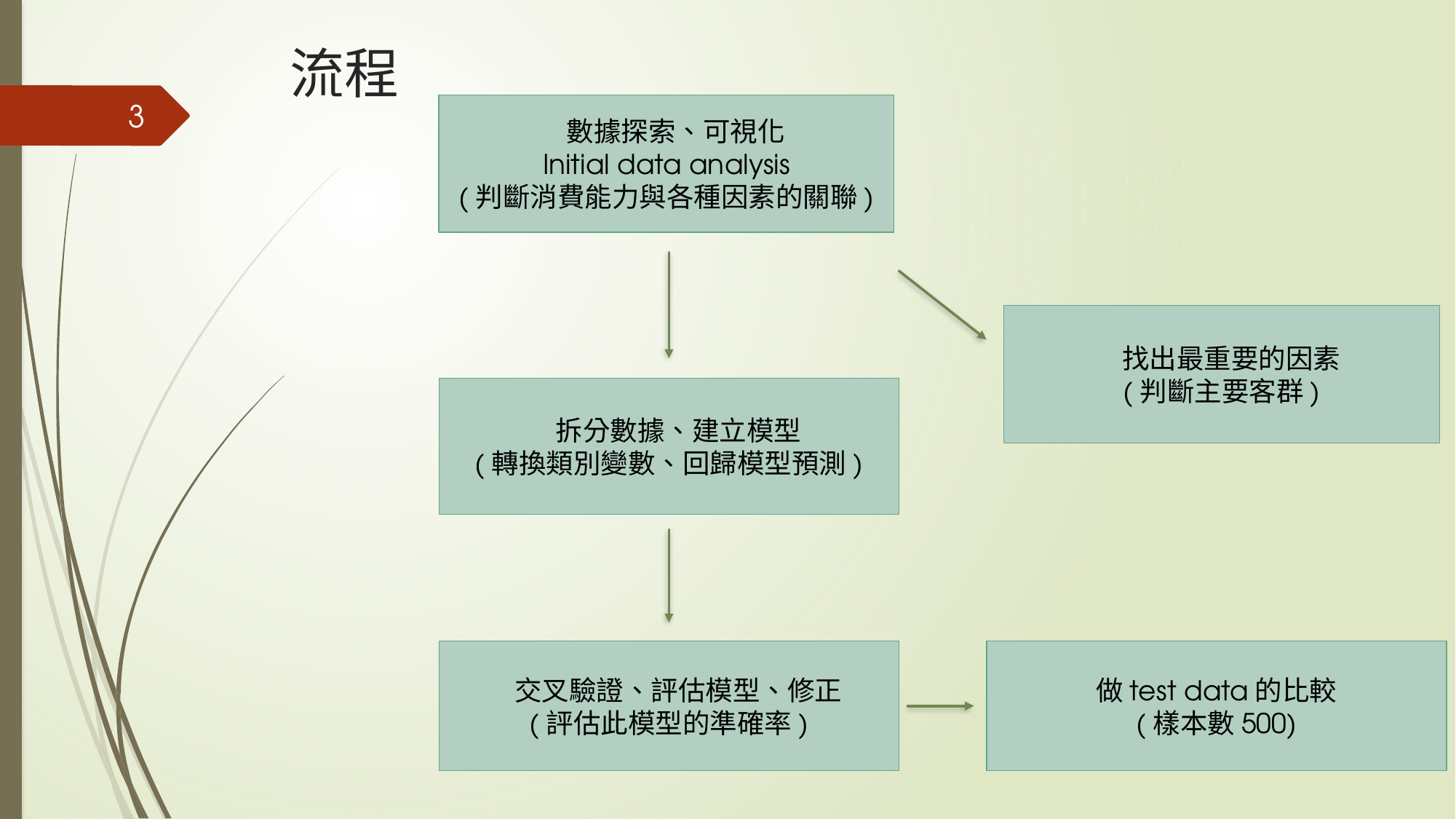

# 流程
3
  數據探索、可視化
Initial data analysis
(判斷消費能力與各種因素的關聯)
  找出最重要的因素
(判斷主要客群)
  拆分數據、建立模型
(轉換類別變數、回歸模型預測)
  交叉驗證、評估模型、修正
(評估此模型的準確率)
做test data的比較
(樣本數500)